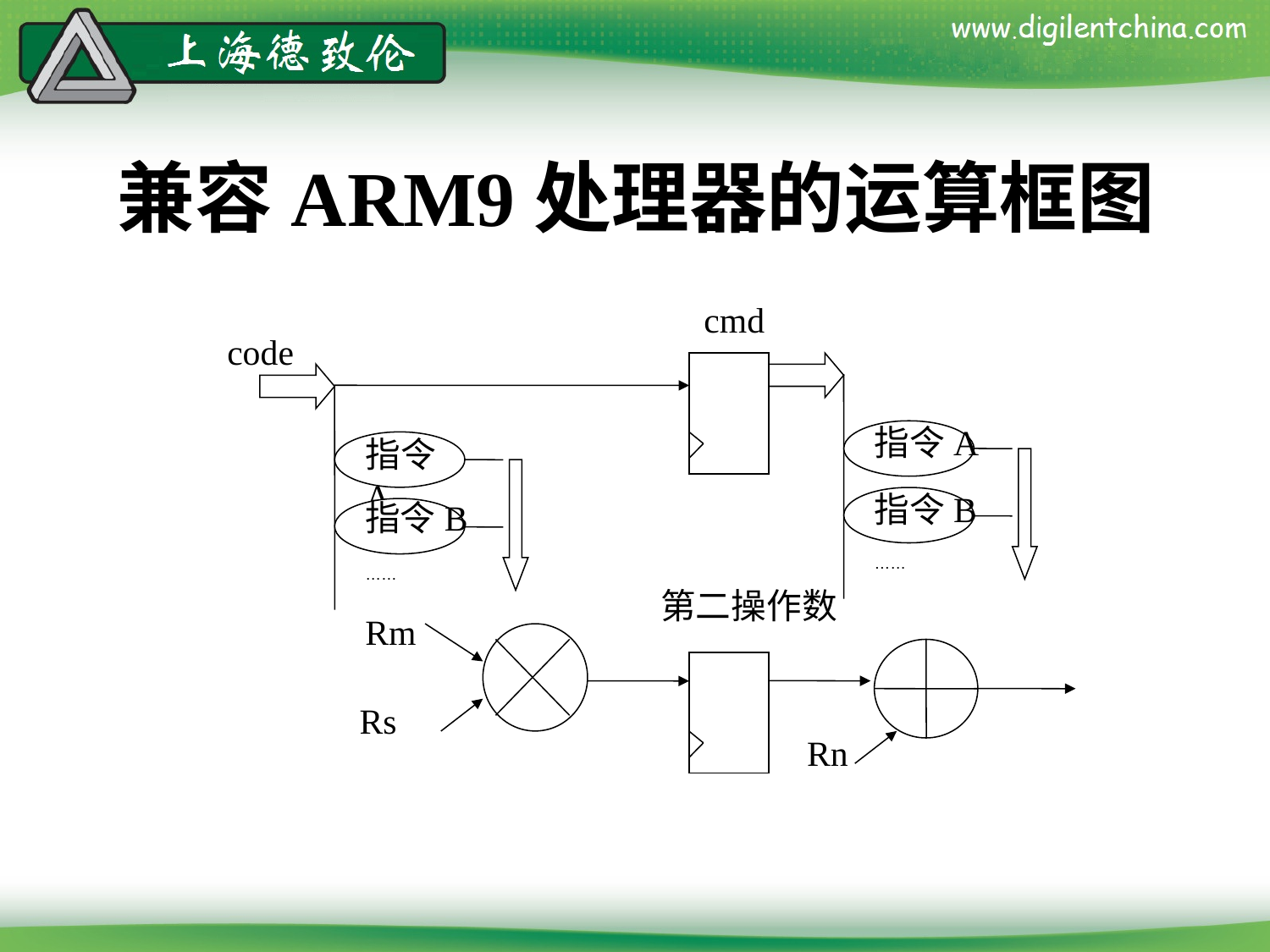

# 兼容ARM9处理器的运算框图

cmd
code

指令A

指令A

指令B
指令B

……
……
第二操作数
Rm

Rs

Rn